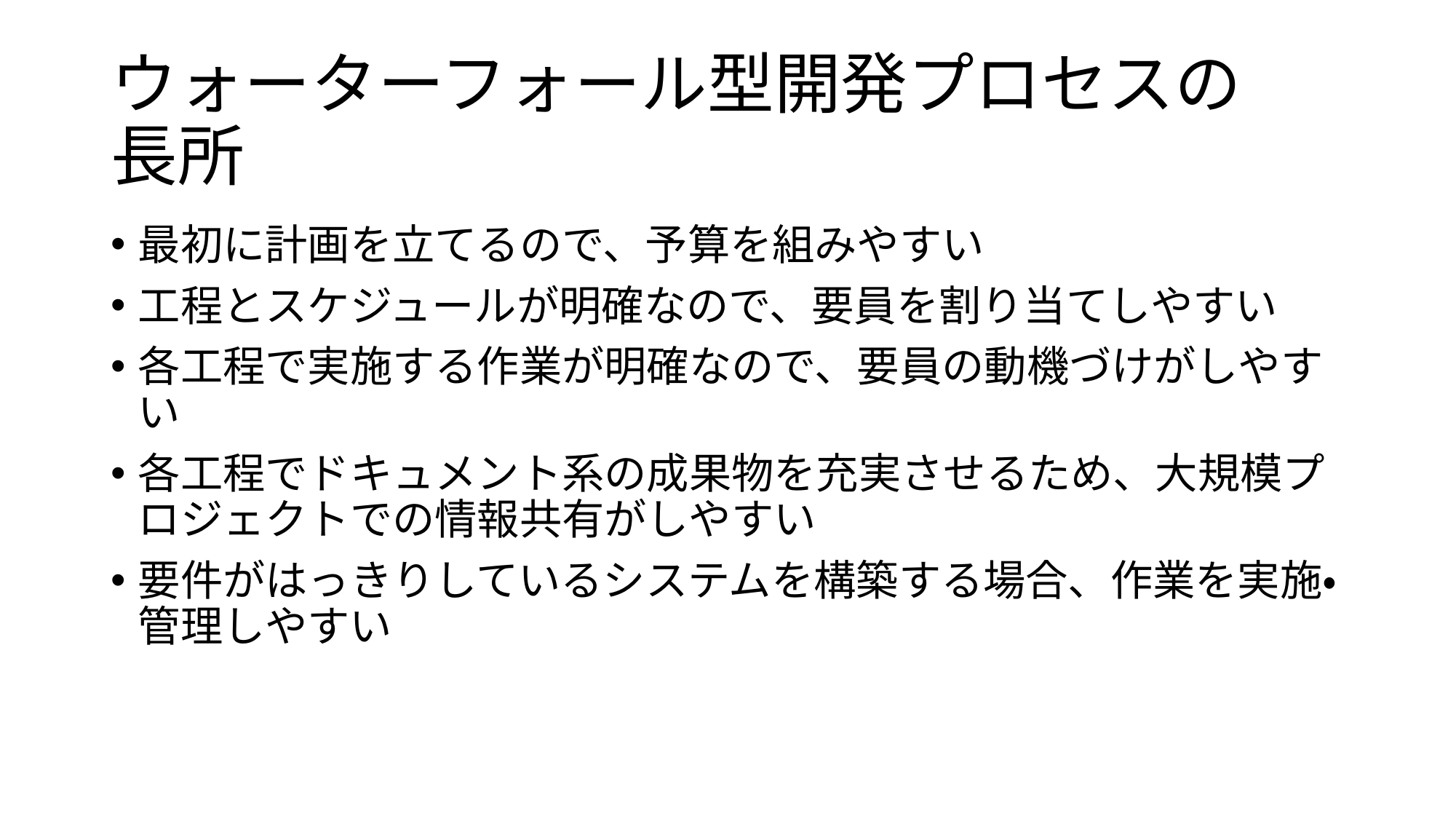

# ウォーターフォール型開発プロセスの 長所
最初に計画を立てるので、予算を組みやすい
工程とスケジュールが明確なので、要員を割り当てしやすい
各工程で実施する作業が明確なので、要員の動機づけがしやすい
各工程でドキュメント系の成果物を充実させるため、大規模プロジェクトでの情報共有がしやすい
要件がはっきりしているシステムを構築する場合、作業を実施・管理しやすい